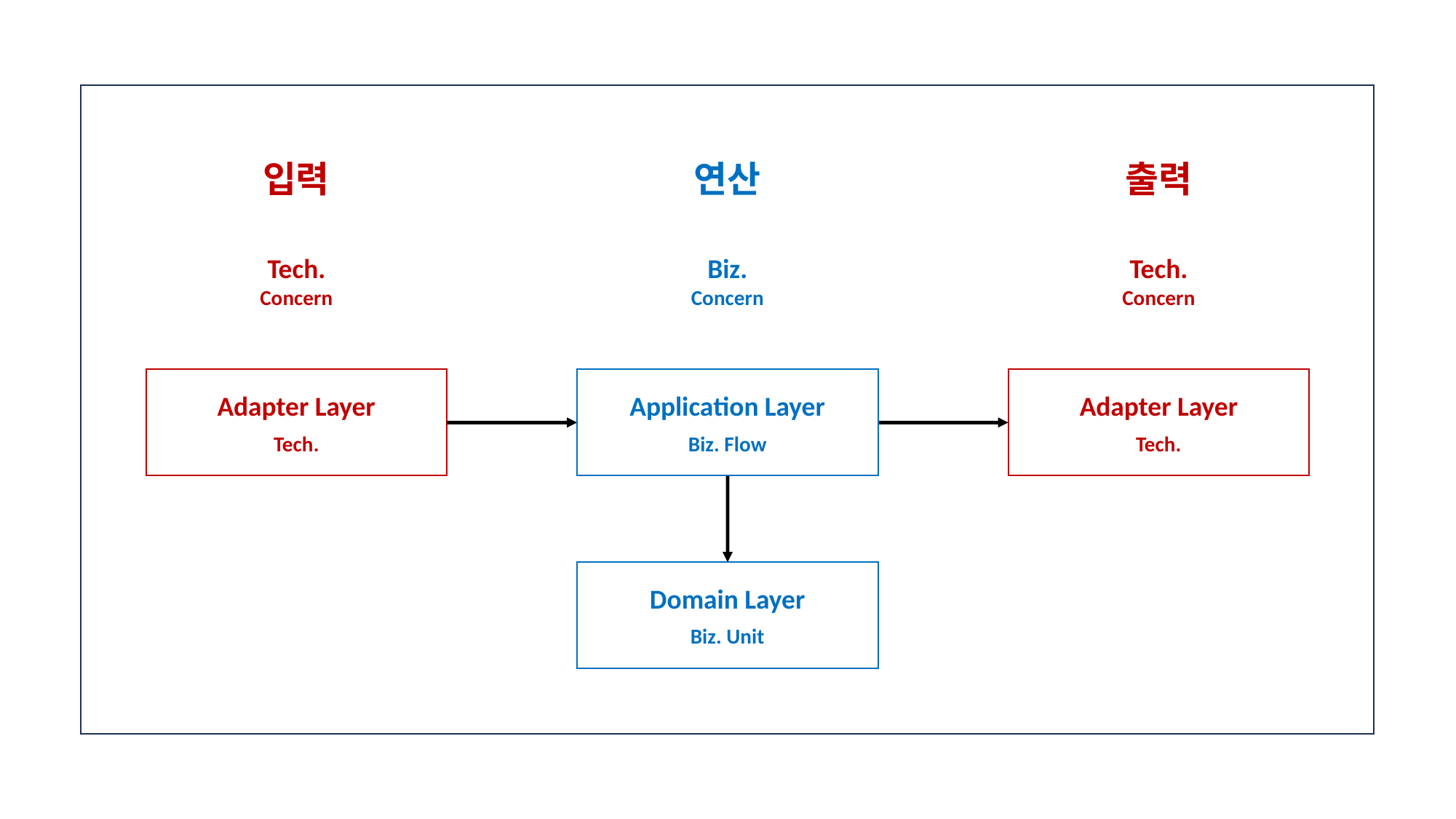

입력
연산
출력
Tech.
Concern
Biz.
Concern
Tech.
Concern

Adapter Layer
Application Layer
Adapter Layer
Tech.
Biz. Flow
Tech.

Domain Layer
Biz. Unit